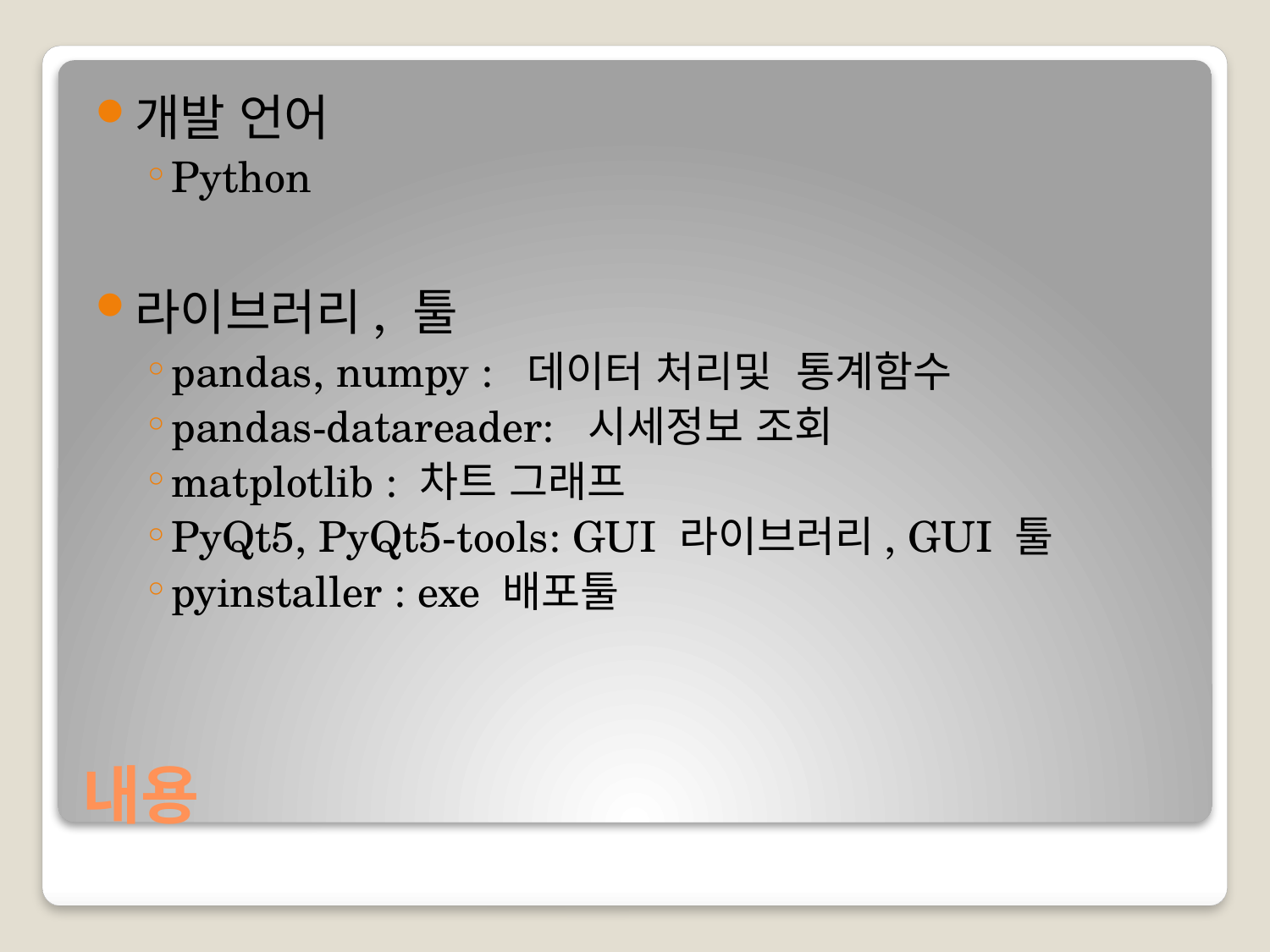

개발 언어
Python

라이브러리, 툴
pandas, numpy :  데이터 처리및  통계함수
pandas-datareader:  시세정보 조회
matplotlib : 차트 그래프
PyQt5, PyQt5-tools: GUI 라이브러리, GUI 툴
pyinstaller : exe 배포툴

# 내용